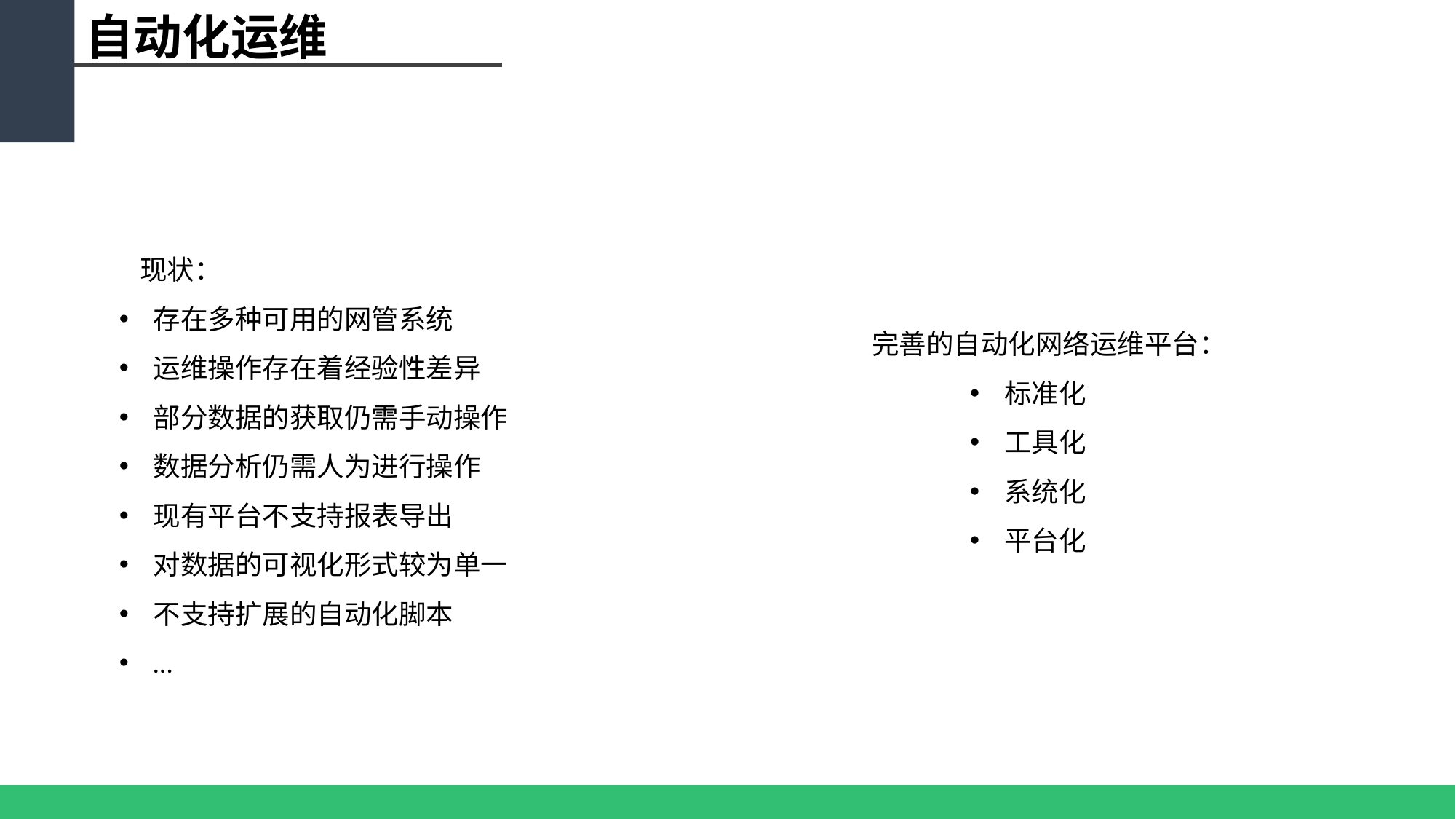

自动化运维
现状：
存在多种可用的网管系统
运维操作存在着经验性差异
部分数据的获取仍需手动操作
数据分析仍需人为进行操作
现有平台不支持报表导出
对数据的可视化形式较为单一
不支持扩展的自动化脚本
…
完善的自动化网络运维平台：
标准化
工具化
系统化
平台化